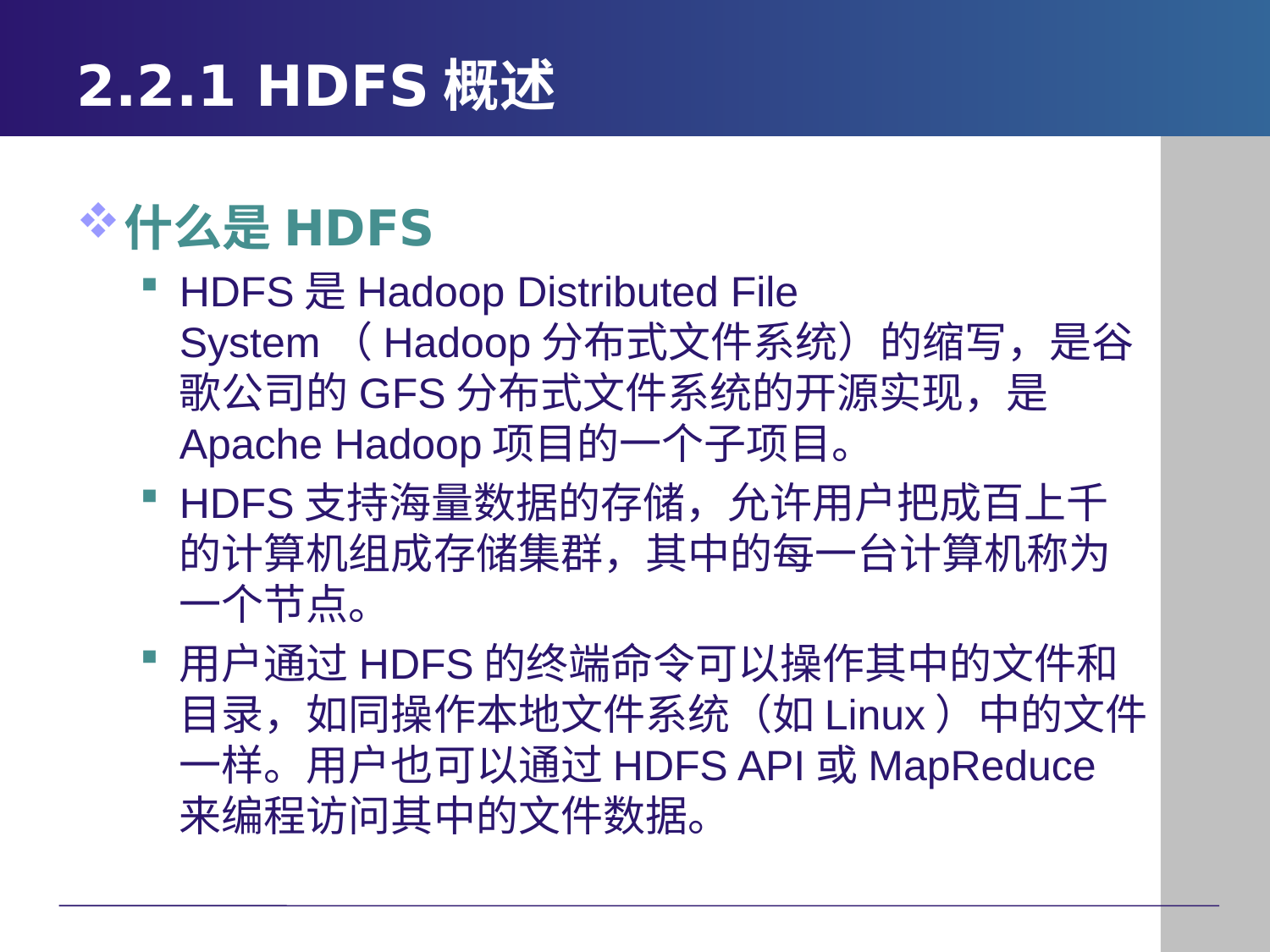

# 2.2.1 HDFS概述
什么是HDFS
HDFS是Hadoop Distributed File System（Hadoop分布式文件系统）的缩写，是谷歌公司的GFS分布式文件系统的开源实现，是Apache Hadoop项目的一个子项目。
HDFS支持海量数据的存储，允许用户把成百上千的计算机组成存储集群，其中的每一台计算机称为一个节点。
用户通过HDFS的终端命令可以操作其中的文件和目录，如同操作本地文件系统（如Linux）中的文件一样。用户也可以通过HDFS API或MapReduce来编程访问其中的文件数据。